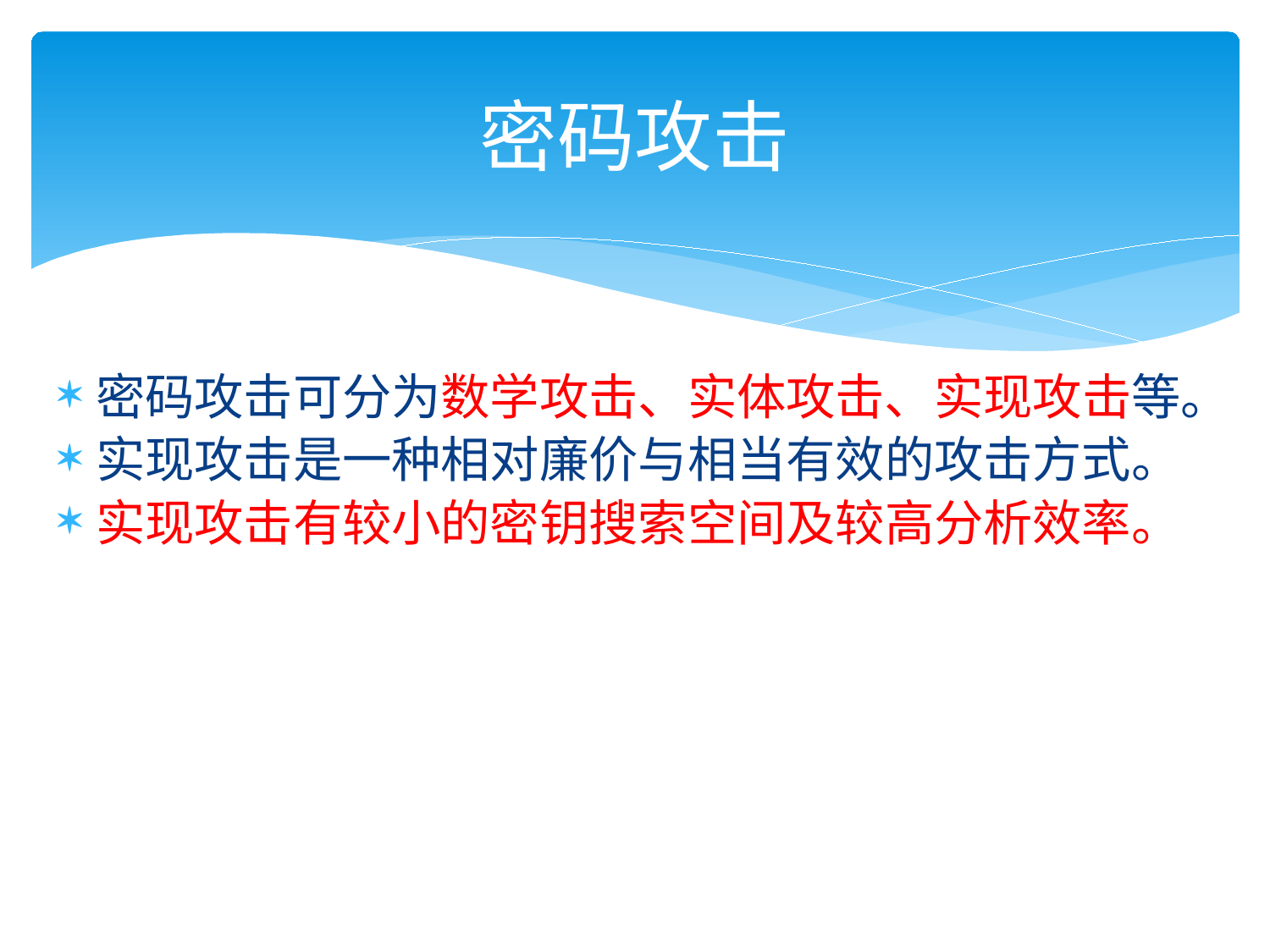

# 密码攻击
密码攻击可分为数学攻击、实体攻击、实现攻击等。
实现攻击是一种相对廉价与相当有效的攻击方式。
实现攻击有较小的密钥搜索空间及较高分析效率。